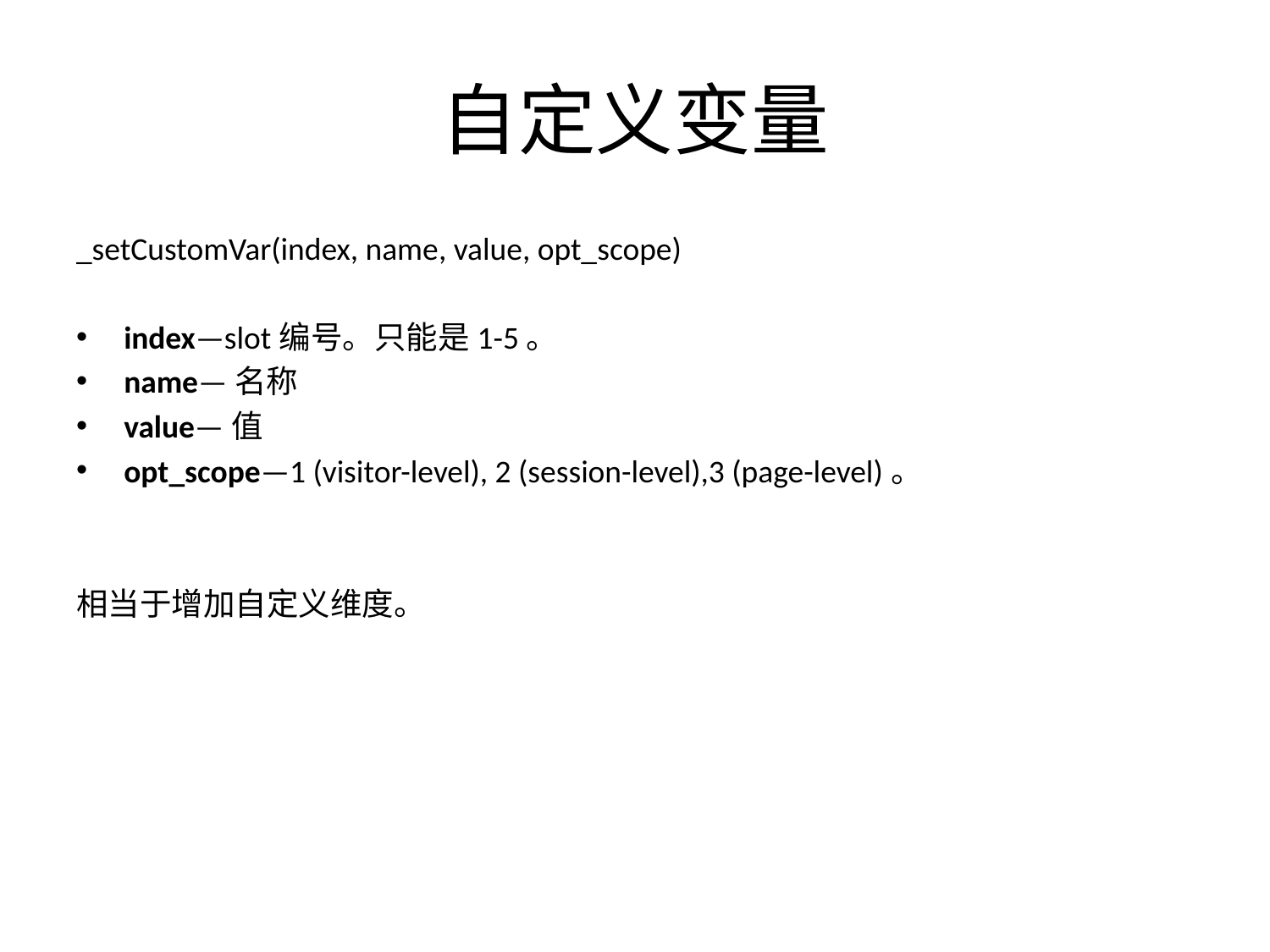

# 自定义变量
_setCustomVar(index, name, value, opt_scope)

index—slot编号。只能是1-5。
name—名称
value—值
opt_scope—1 (visitor-level), 2 (session-level),3 (page-level)。

相当于增加自定义维度。